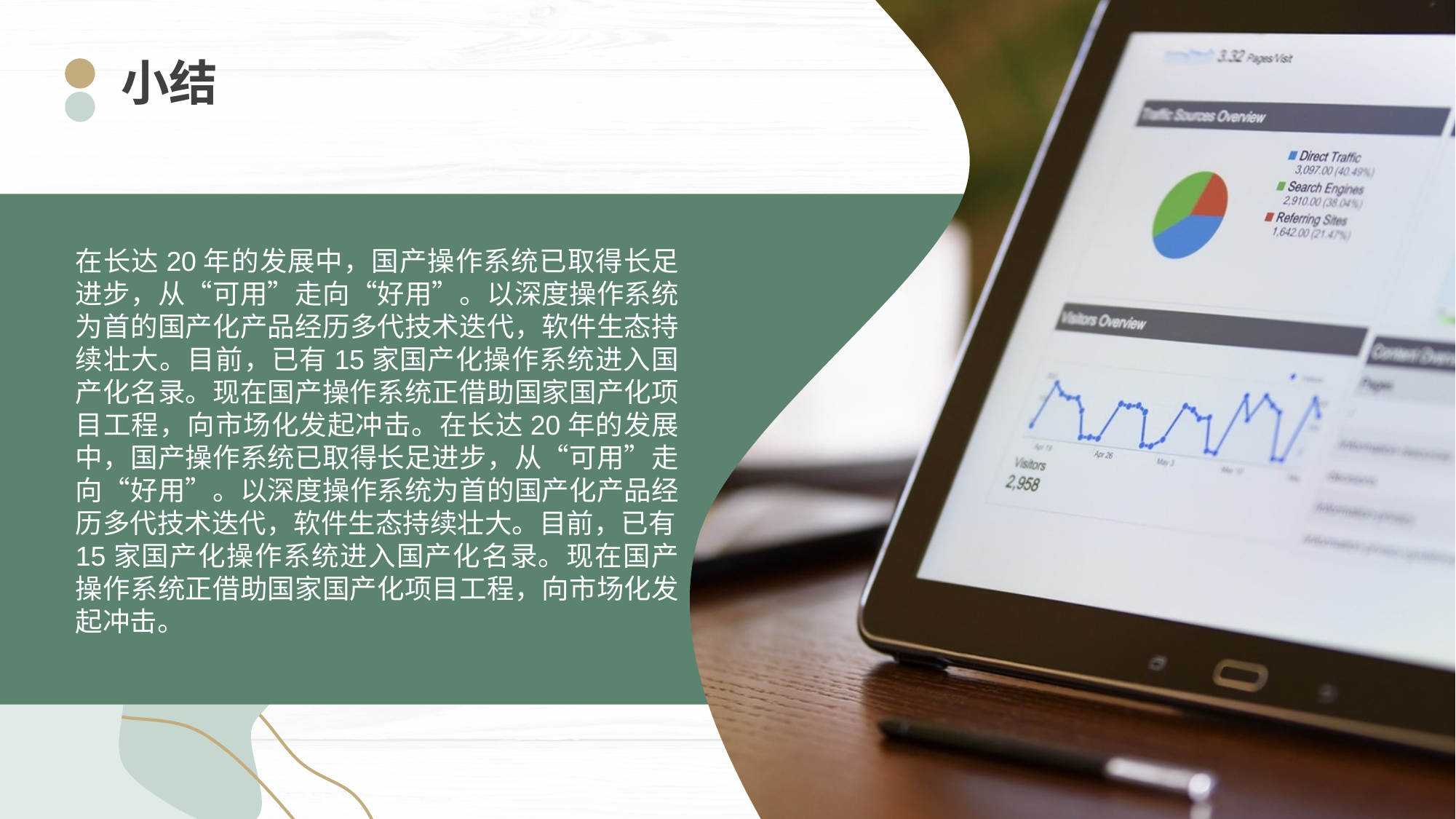

小结

在长达20年的发展中，国产操作系统已取得长足进步，从“可用”走向“好用”。以深度操作系统为首的国产化产品经历多代技术迭代，软件生态持续壮大。目前，已有15家国产化操作系统进入国产化名录。现在国产操作系统正借助国家国产化项目工程，向市场化发起冲击。在长达20年的发展中，国产操作系统已取得长足进步，从“可用”走向“好用”。以深度操作系统为首的国产化产品经历多代技术迭代，软件生态持续壮大。目前，已有15家国产化操作系统进入国产化名录。现在国产操作系统正借助国家国产化项目工程，向市场化发起冲击。